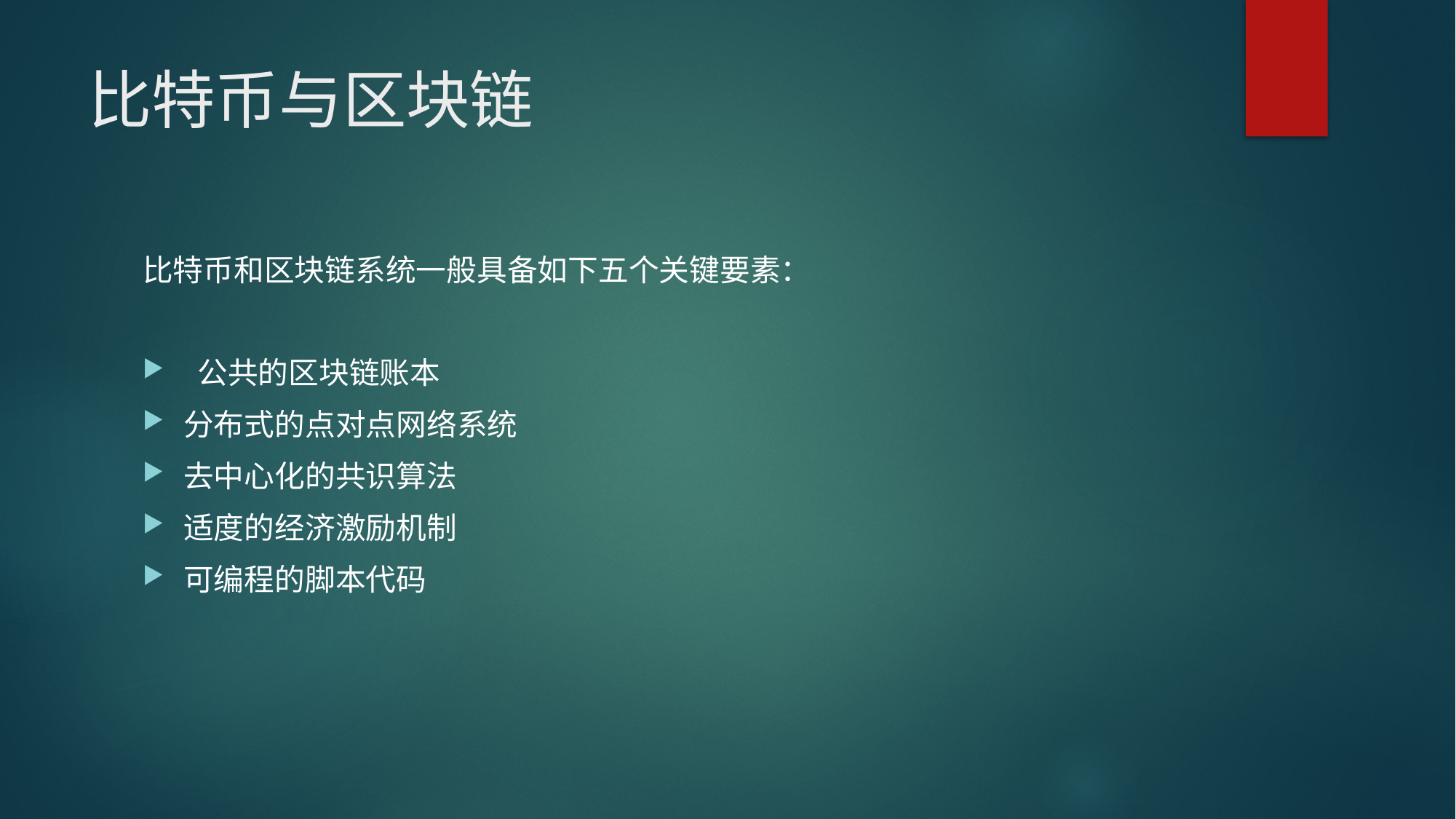

# 比特币与区块链
比特币和区块链系统一般具备如下五个关键要素：

 公共的区块链账本
分布式的点对点网络系统
去中心化的共识算法
适度的经济激励机制
可编程的脚本代码